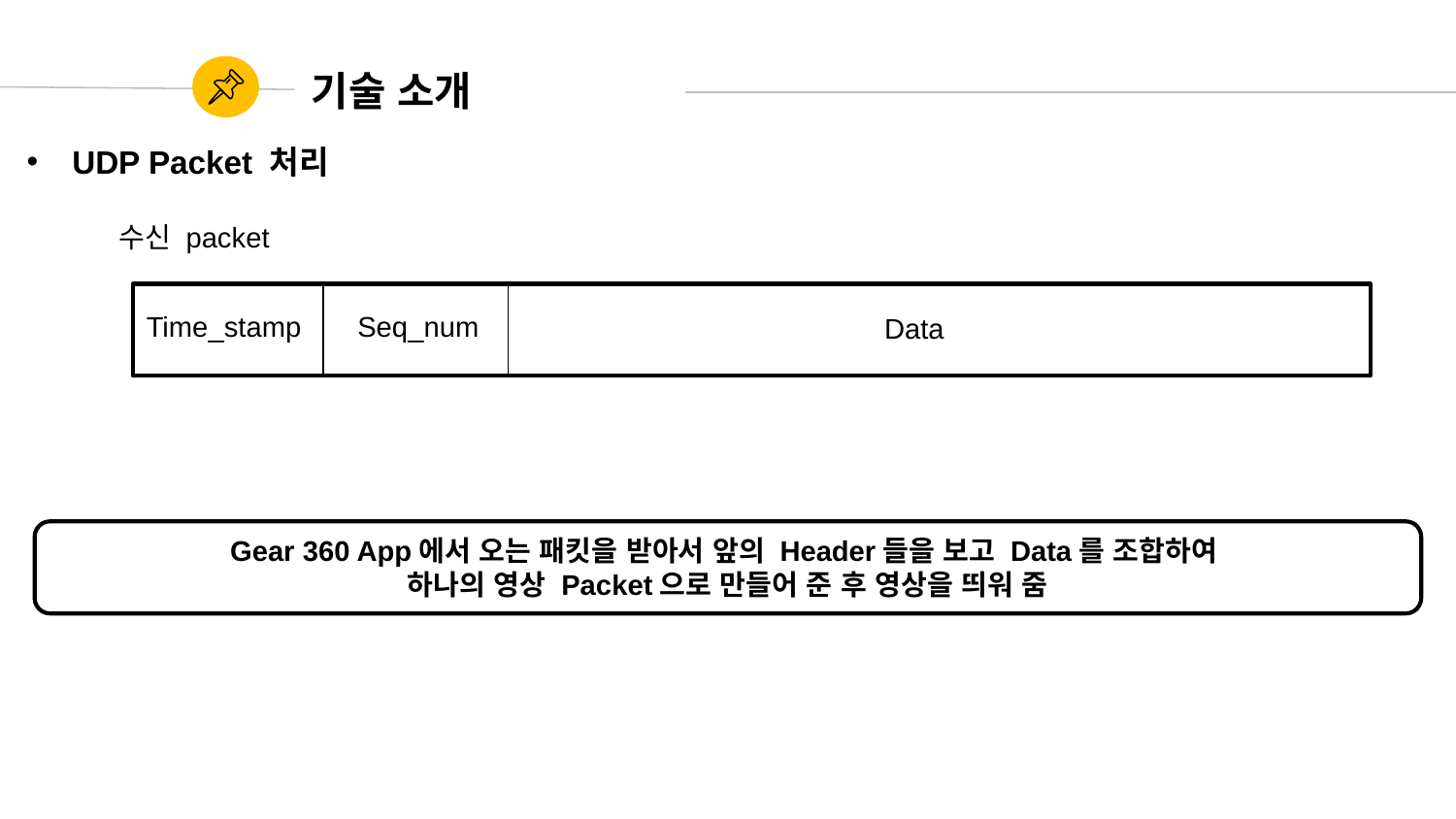

기술 소개

UDP Packet 처리
수신 packet

Time_stamp
Seq_num
Data
Gear 360 App에서 오는 패킷을 받아서 앞의 Header들을 보고 Data를 조합하여
하나의 영상 Packet으로 만들어 준 후 영상을 띄워 줌